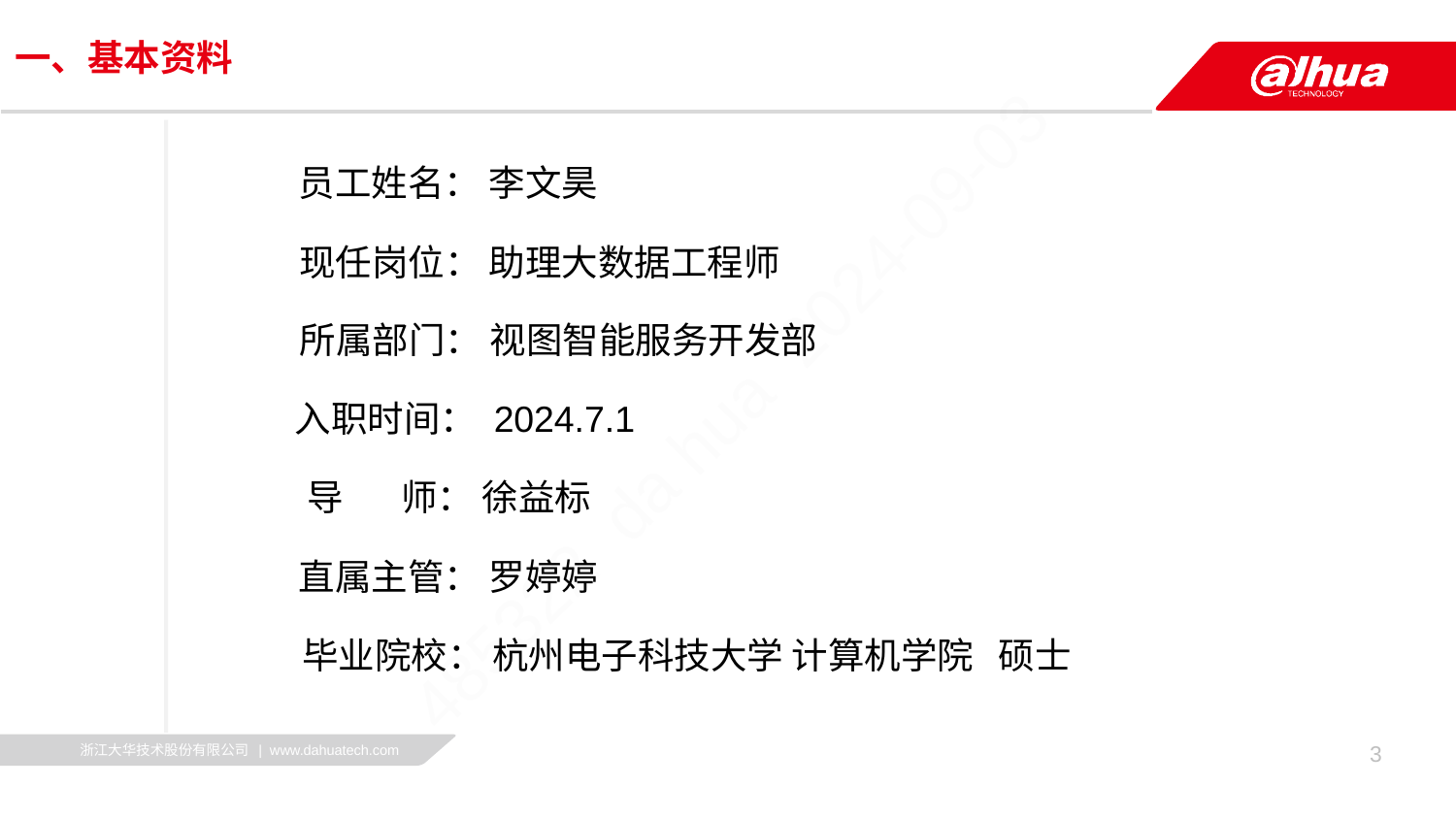

# 一、基本资料
员工姓名： 李文昊
现任岗位： 助理大数据工程师
所属部门： 视图智能服务开发部
入职时间： 2024.7.1
导       师： 徐益标
直属主管： 罗婷婷
毕业院校： 杭州电子科技大学 计算机学院   硕士